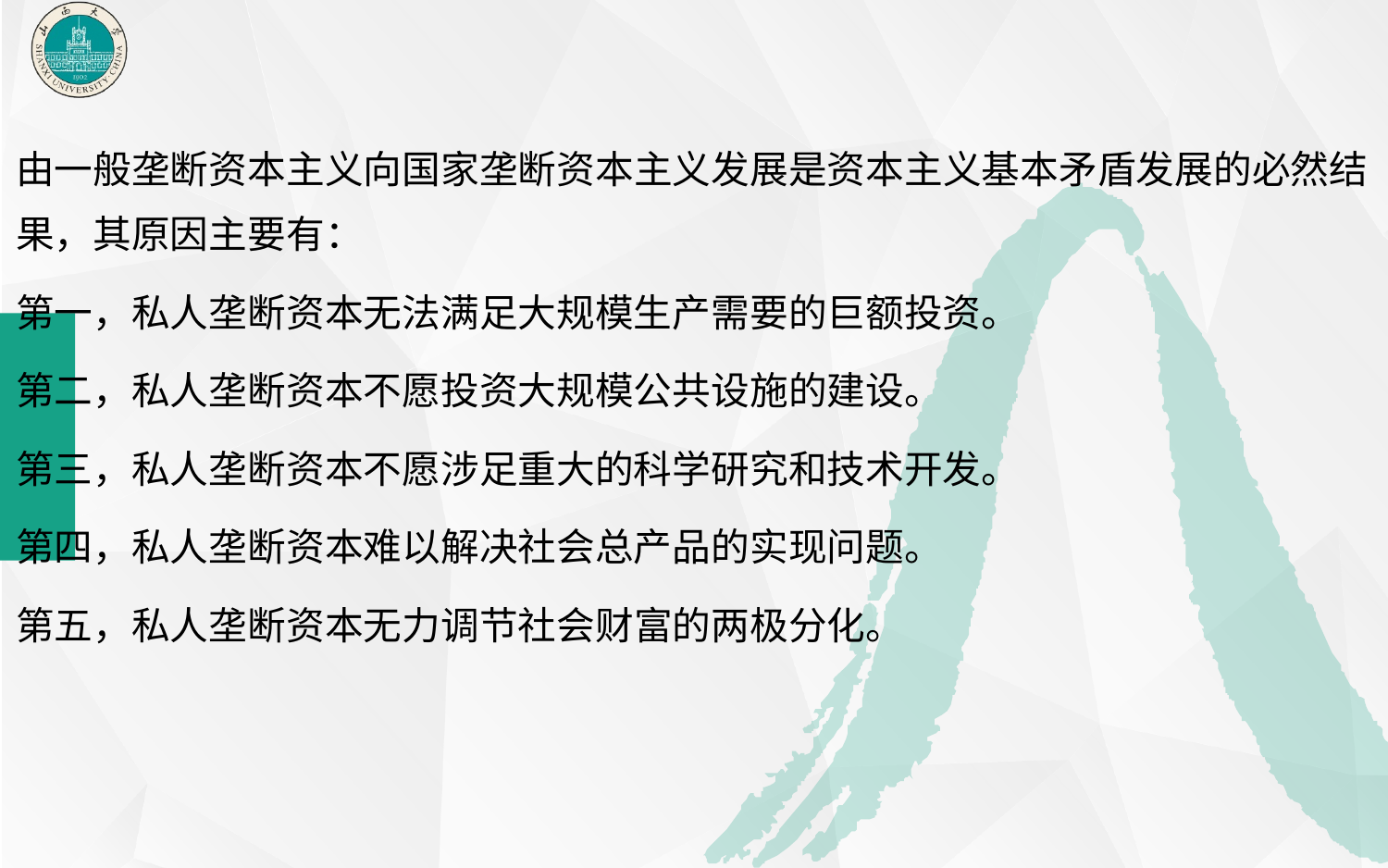

由一般垄断资本主义向国家垄断资本主义发展是资本主义基本矛盾发展的必然结果，其原因主要有：
第一，私人垄断资本无法满足大规模生产需要的巨额投资。
第二，私人垄断资本不愿投资大规模公共设施的建设。
第三，私人垄断资本不愿涉足重大的科学研究和技术开发。
第四，私人垄断资本难以解决社会总产品的实现问题。
第五，私人垄断资本无力调节社会财富的两极分化。